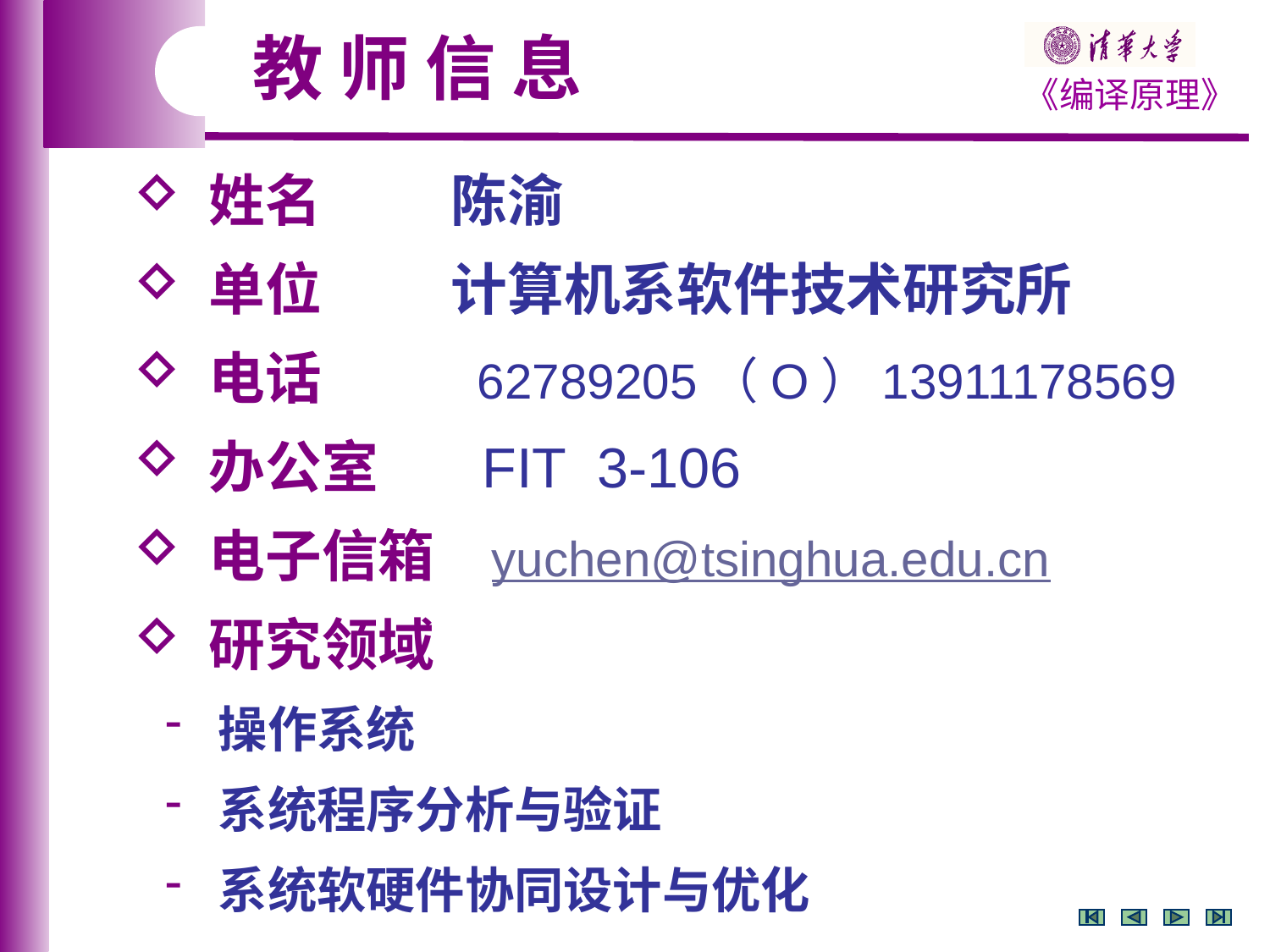

教 师 信 息
 姓名          陈渝

 单位          计算机系软件技术研究所

 电话           62789205（O）13911178569

 办公室       FIT  3-106

 电子信箱    yuchen@tsinghua.edu.cn

 研究领域

 操作系统

 系统程序分析与验证

 系统软硬件协同设计与优化